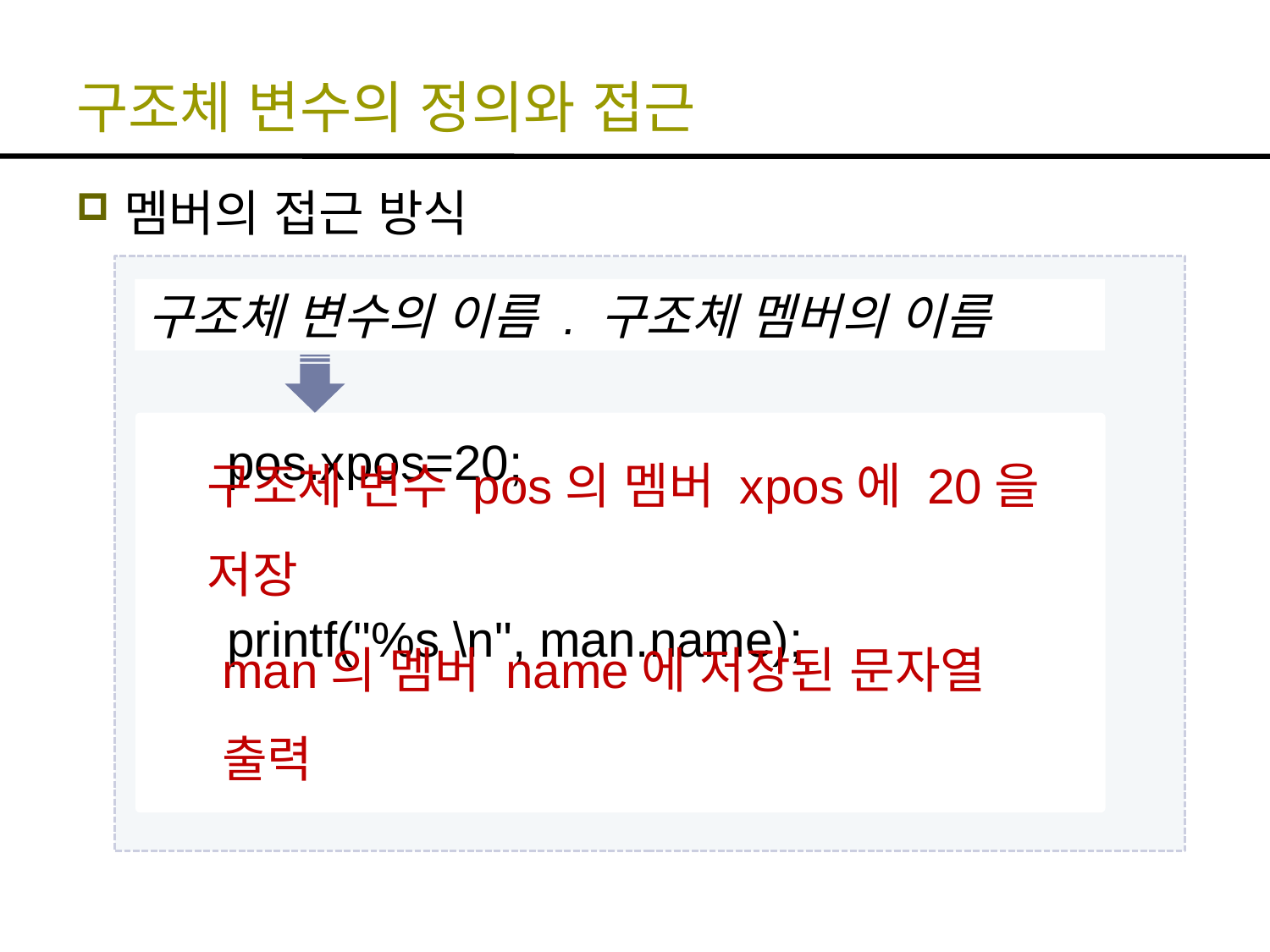

# 구조체 변수의 정의와 접근
멤버의 접근 방식

구조체 변수의 이름 . 구조체 멤버의 이름

pos.xpos=20;

printf("%s \n", man.name);

구조체 변수 pos의 멤버 xpos에 20을 저장
man의 멤버 name에 저장된 문자열 출력